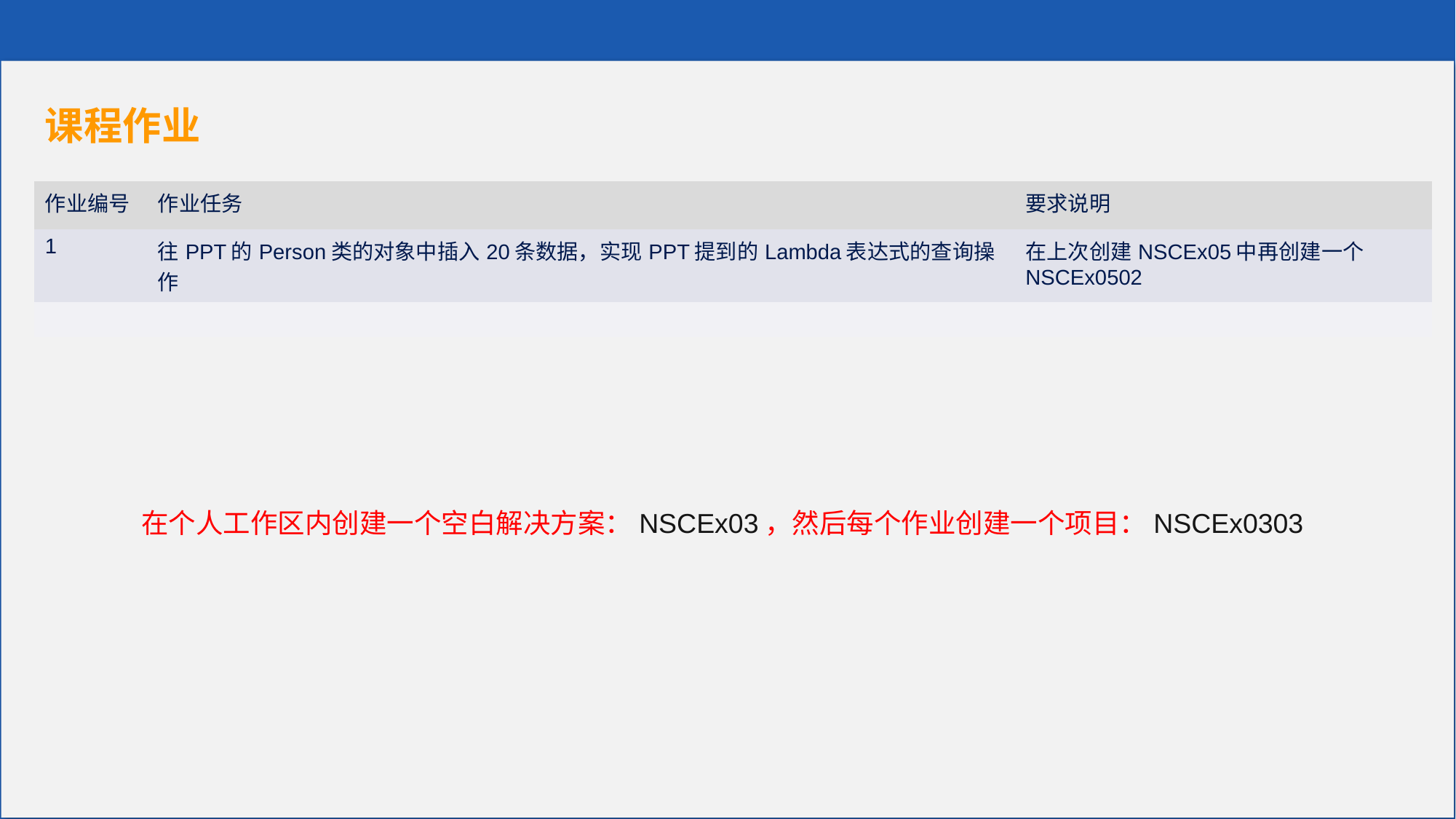

课程作业
| 作业编号 | 作业任务 | 要求说明 |
| --- | --- | --- |
| 1 | 往PPT的Person类的对象中插入20条数据，实现PPT提到的Lambda表达式的查询操作 | 在上次创建NSCEx05中再创建一个NSCEx0502 |
|  |  |  |
在个人工作区内创建一个空白解决方案：NSCEx03，然后每个作业创建一个项目：NSCEx0303